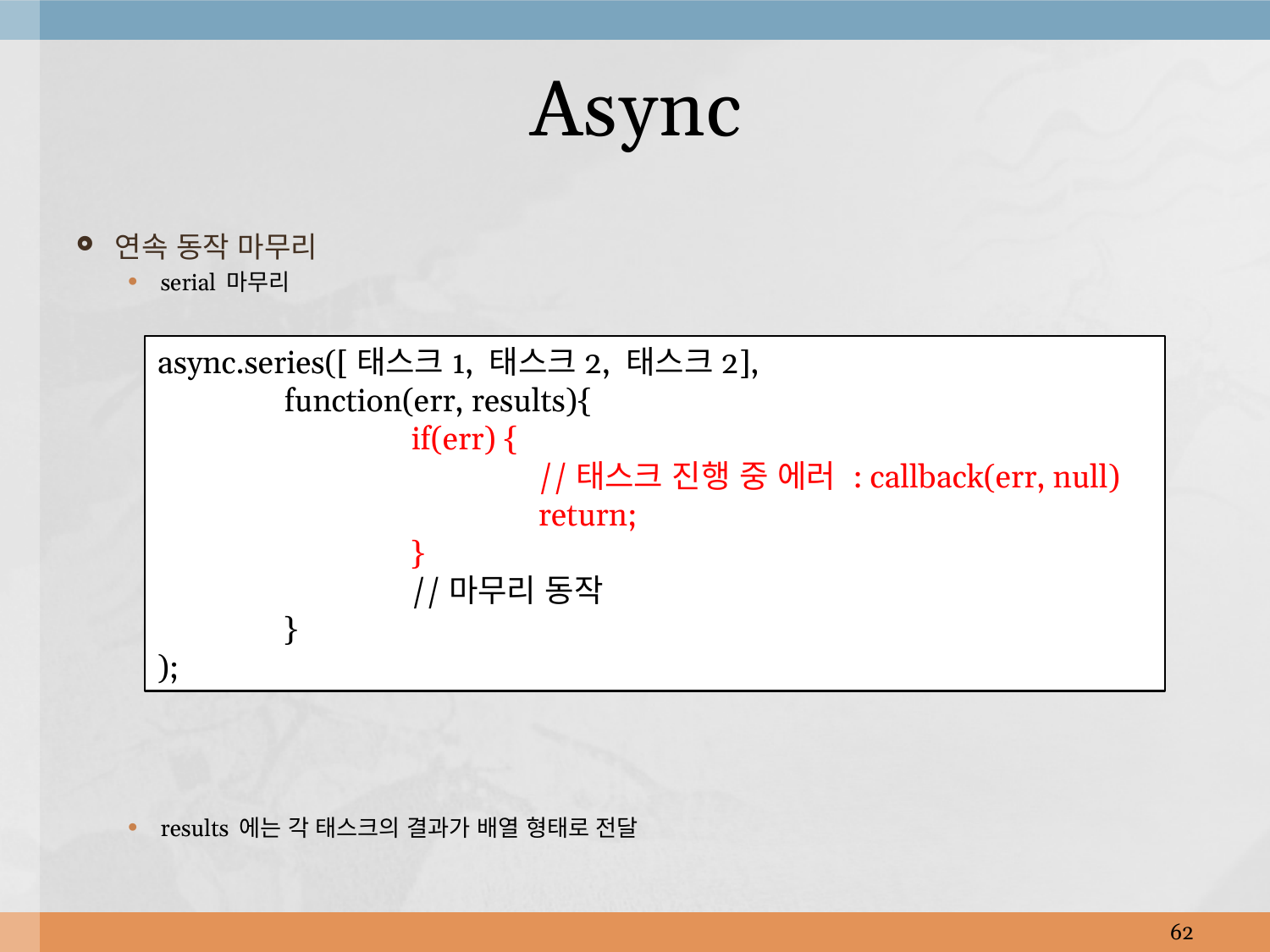

# Async
연속 동작 마무리
serial 마무리

results 에는 각 태스크의 결과가 배열 형태로 전달
async.series([태스크1, 태스크2, 태스크2],
	function(err, results){
		if(err) {
			//태스크 진행 중 에러 : callback(err, null)
			return;
		}
		//마무리 동작
	}
);
62